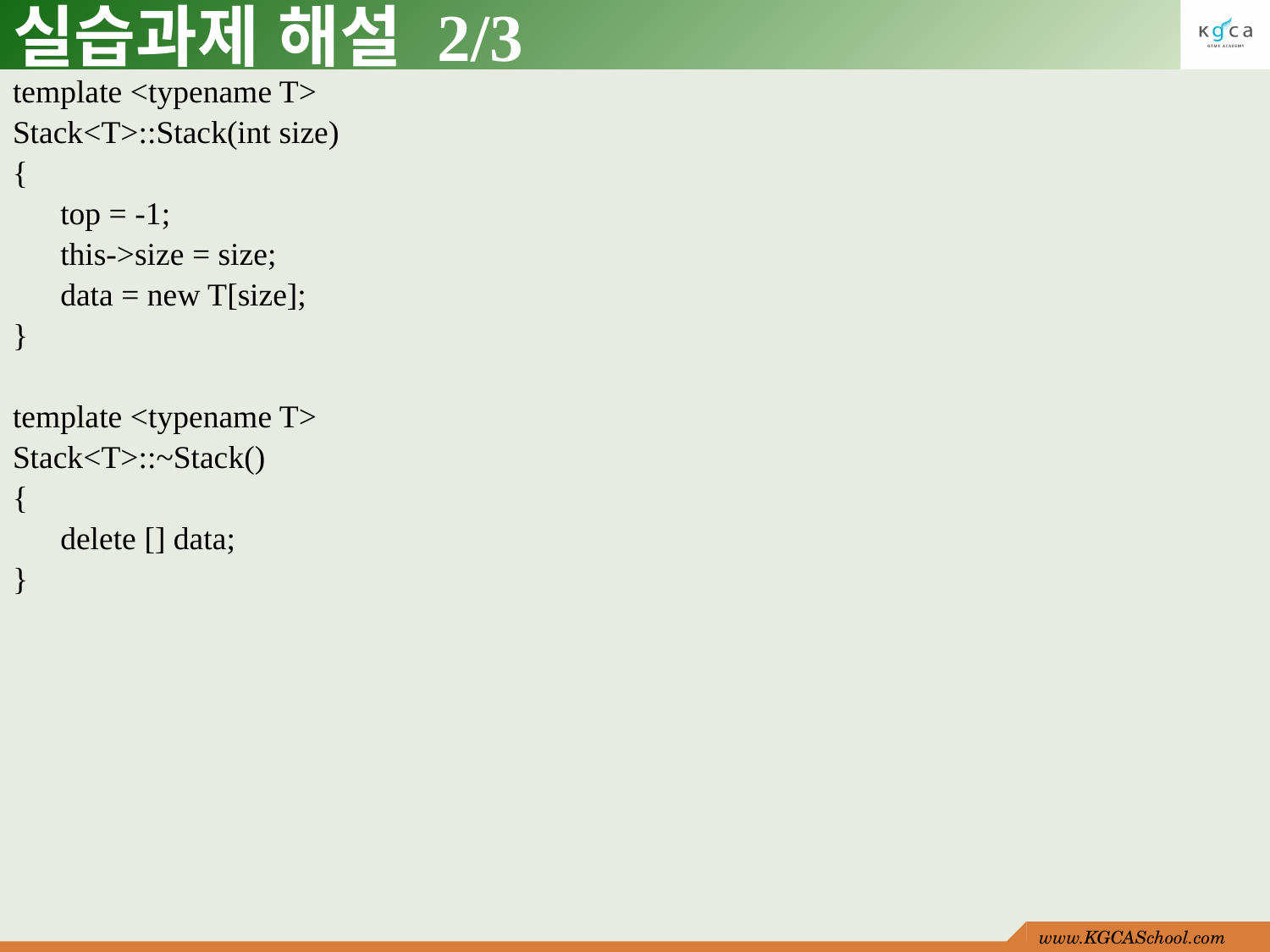

# 실습과제 해설 2/3
template <typename T>
Stack<T>::Stack(int size)
{
	top = -1;
	this->size = size;
	data = new T[size];
}

template <typename T>
Stack<T>::~Stack()
{
	delete [] data;
}